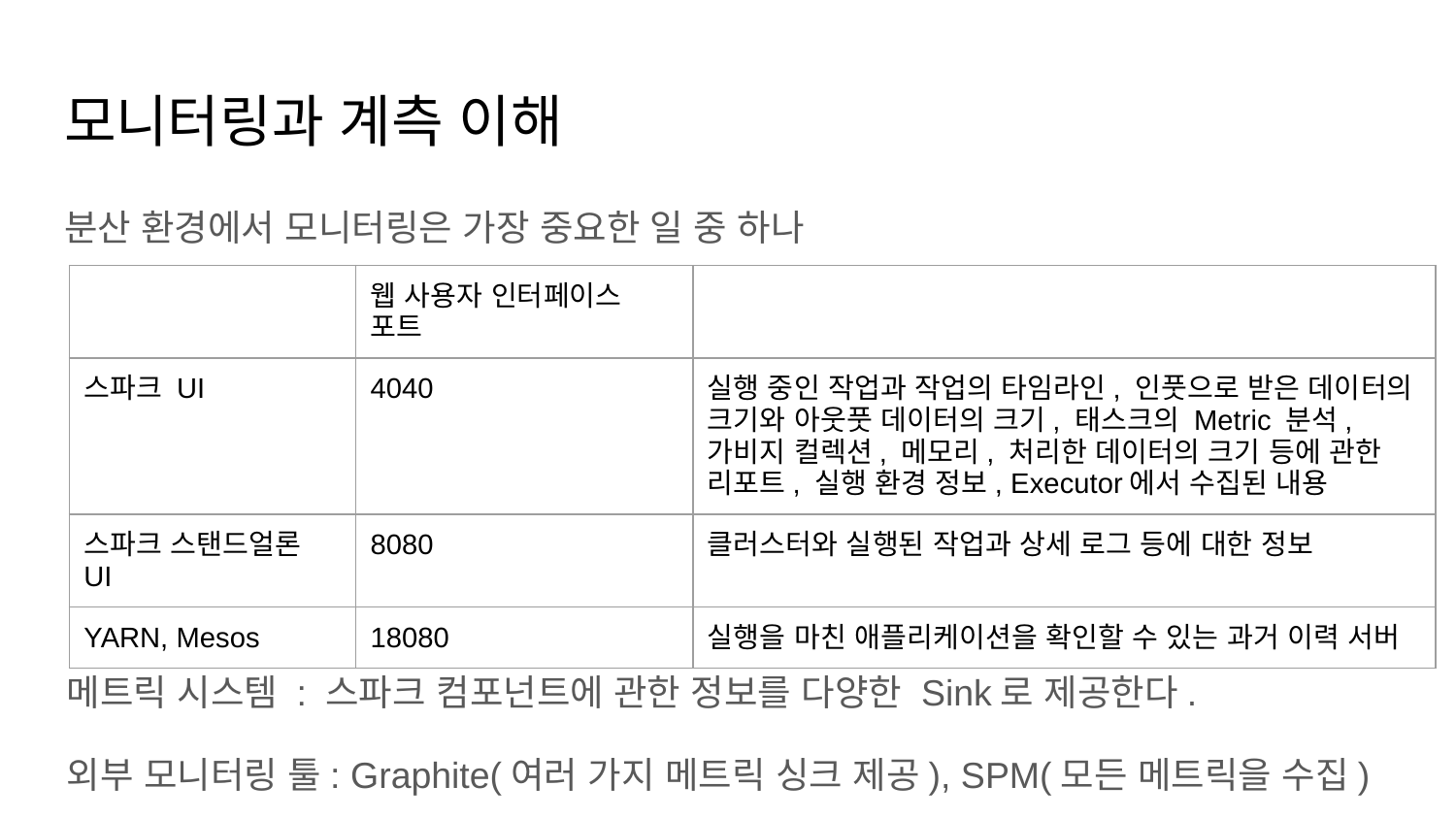

# 모니터링과 계측 이해
분산 환경에서 모니터링은 가장 중요한 일 중 하나

|  | 웹 사용자 인터페이스 포트 |  |
| --- | --- | --- |
| 스파크 UI | 4040 | 실행 중인 작업과 작업의 타임라인, 인풋으로 받은 데이터의 크기와 아웃풋 데이터의 크기, 태스크의 Metric 분석, 가비지 컬렉션, 메모리, 처리한 데이터의 크기 등에 관한 리포트, 실행 환경 정보, Executor에서 수집된 내용 |
| 스파크 스탠드얼론 UI | 8080 | 클러스터와 실행된 작업과 상세 로그 등에 대한 정보 |
| YARN, Mesos | 18080 | 실행을 마친 애플리케이션을 확인할 수 있는 과거 이력 서버 |
메트릭 시스템 : 스파크 컴포넌트에 관한 정보를 다양한 Sink로 제공한다.
외부 모니터링 툴: Graphite(여러 가지 메트릭 싱크 제공), SPM(모든 메트릭을 수집)